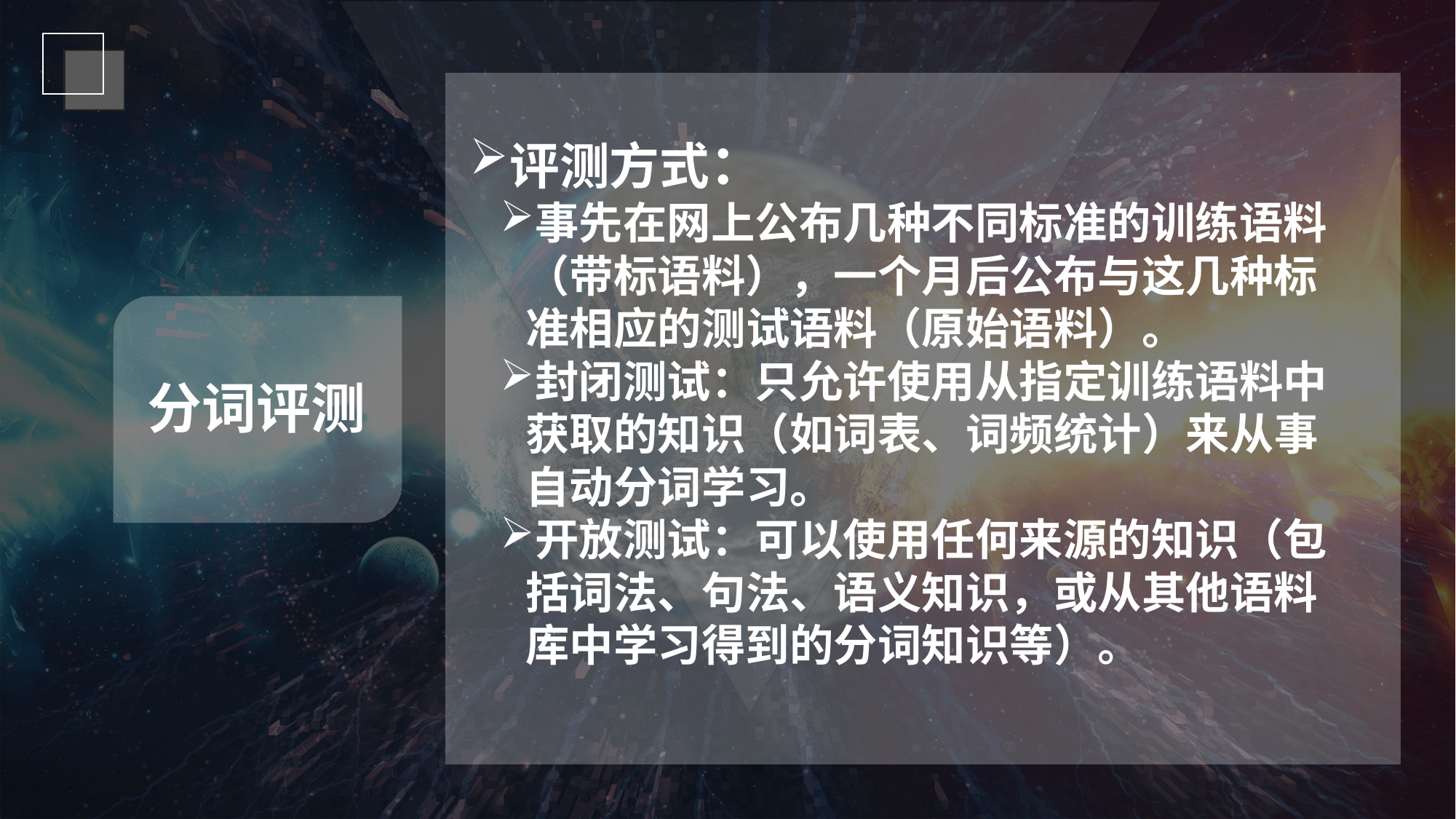

评测方式：
事先在网上公布几种不同标准的训练语料（带标语料），一个月后公布与这几种标准相应的测试语料（原始语料）。
封闭测试：只允许使用从指定训练语料中获取的知识（如词表、词频统计）来从事自动分词学习。
开放测试：可以使用任何来源的知识（包括词法、句法、语义知识，或从其他语料库中学习得到的分词知识等）。

分词评测